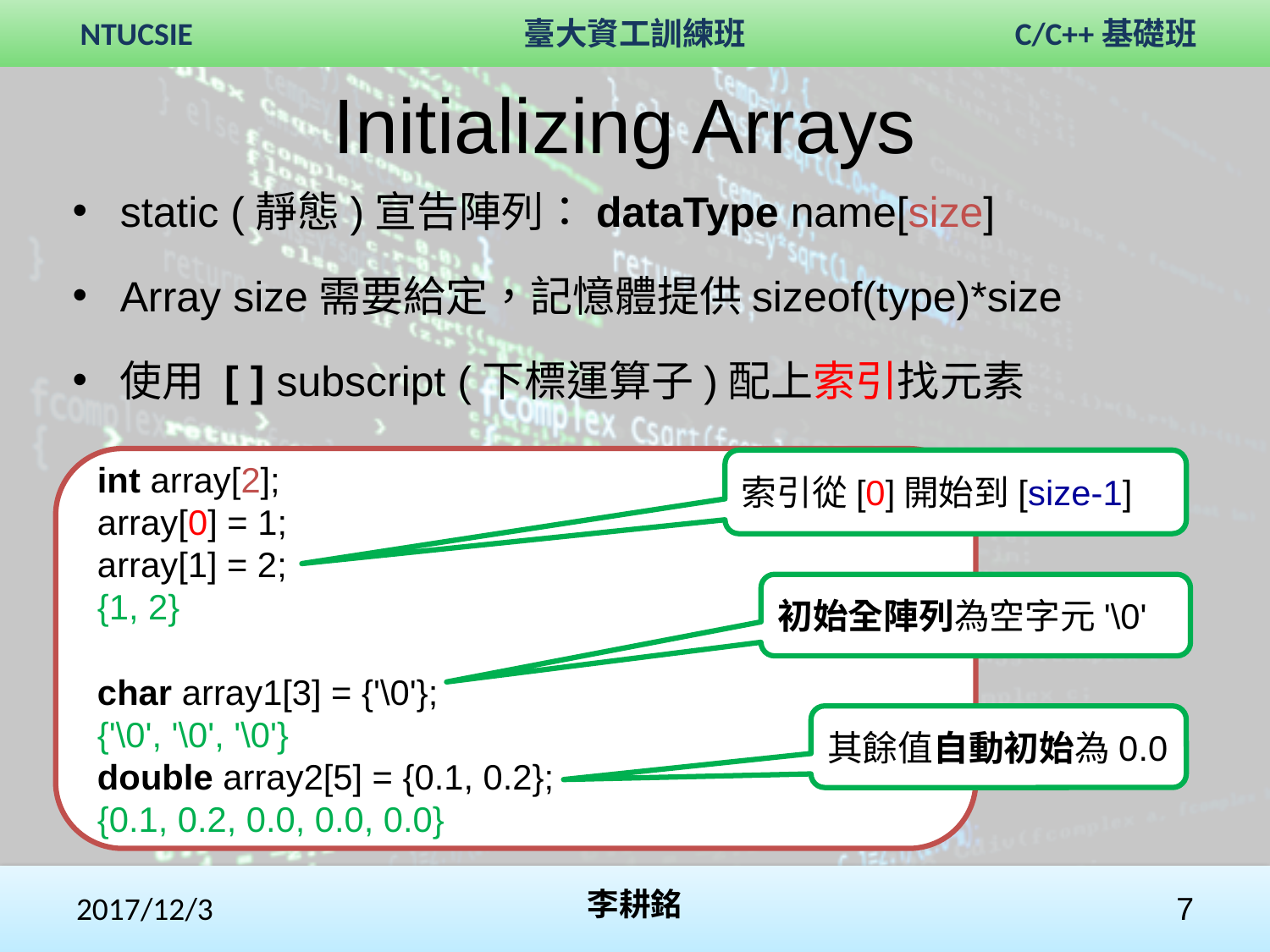

Initializing Arrays
static (靜態)宣告陣列：dataType name[size]
Array size需要給定，記憶體提供sizeof(type)*size
使用 [ ] subscript (下標運算子)配上索引找元素

 int array[2];
 array[0] = 1;
 array[1] = 2;
 {1, 2}

 char array1[3] = {'\0'};
 {'\0', '\0', '\0'}
 double array2[5] = {0.1, 0.2};
 {0.1, 0.2, 0.0, 0.0, 0.0}
索引從[0]開始到[size-1]
初始全陣列為空字元'\0'
其餘值自動初始為0.0
2017/12/3
李耕銘
7